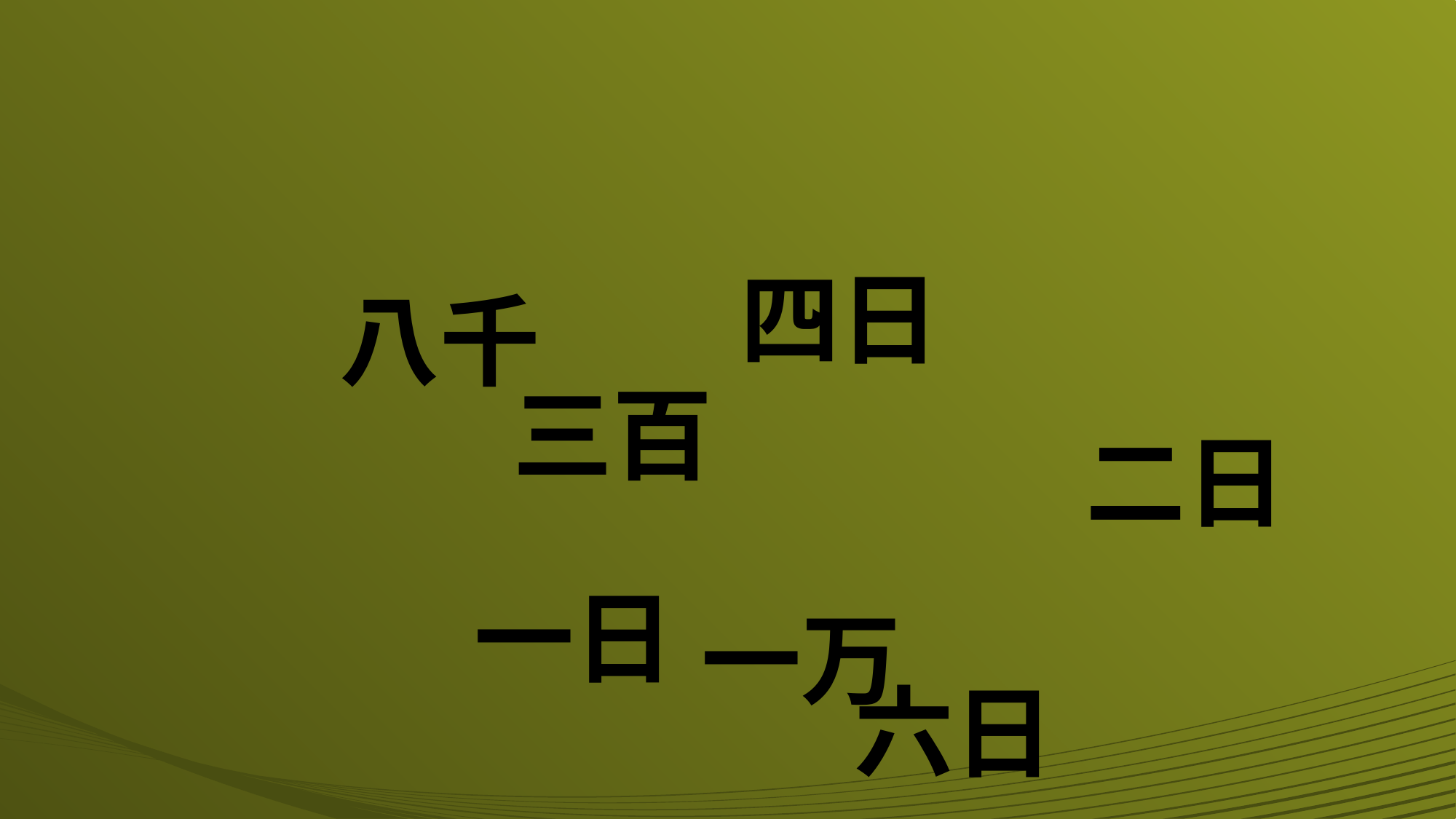

#

四日
八千
三百
二日
一日
一万
六日